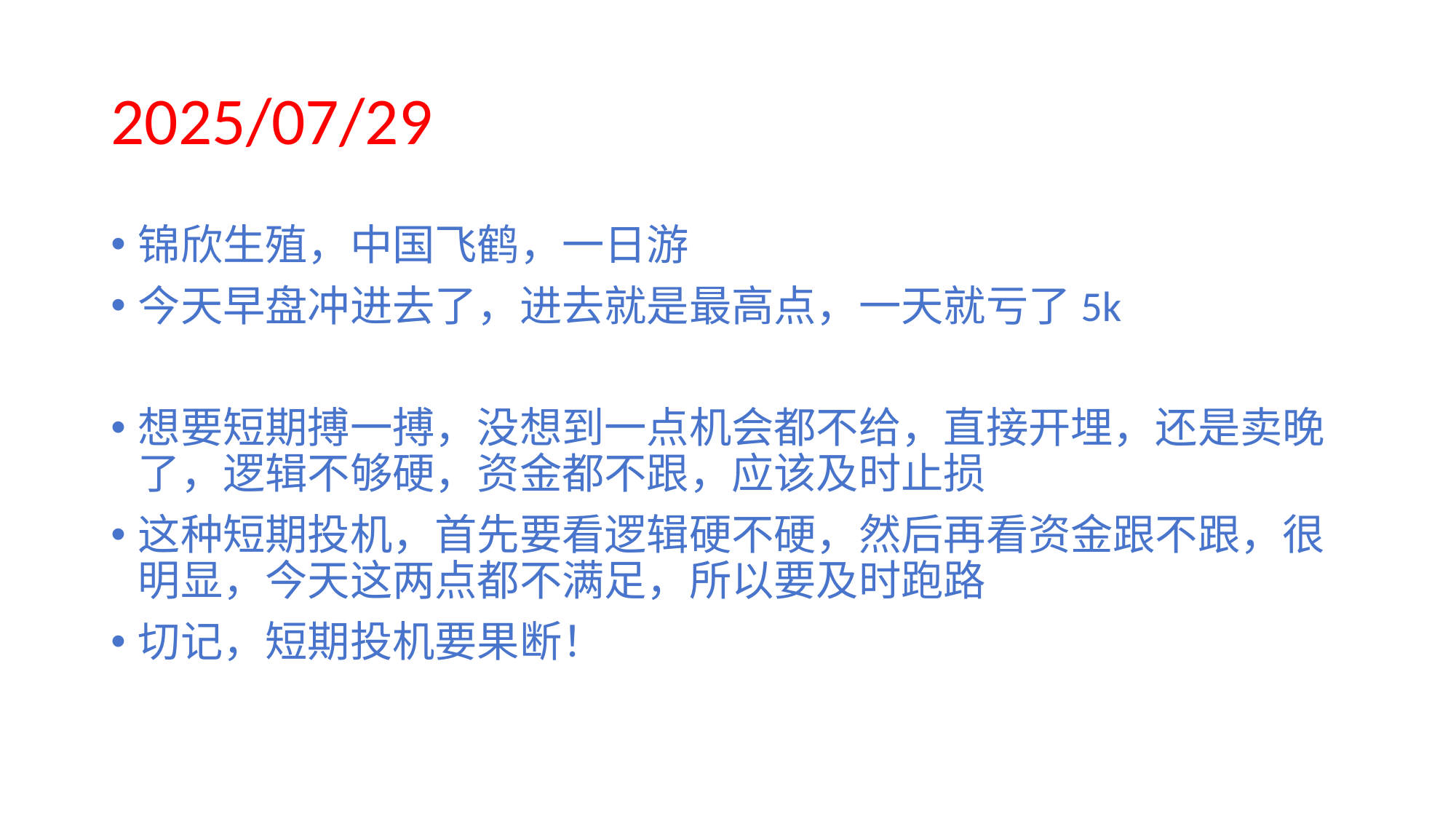

# 2025/07/29
锦欣生殖，中国飞鹤，一日游
今天早盘冲进去了，进去就是最高点，一天就亏了5k

想要短期搏一搏，没想到一点机会都不给，直接开埋，还是卖晚了，逻辑不够硬，资金都不跟，应该及时止损
这种短期投机，首先要看逻辑硬不硬，然后再看资金跟不跟，很明显，今天这两点都不满足，所以要及时跑路
切记，短期投机要果断！